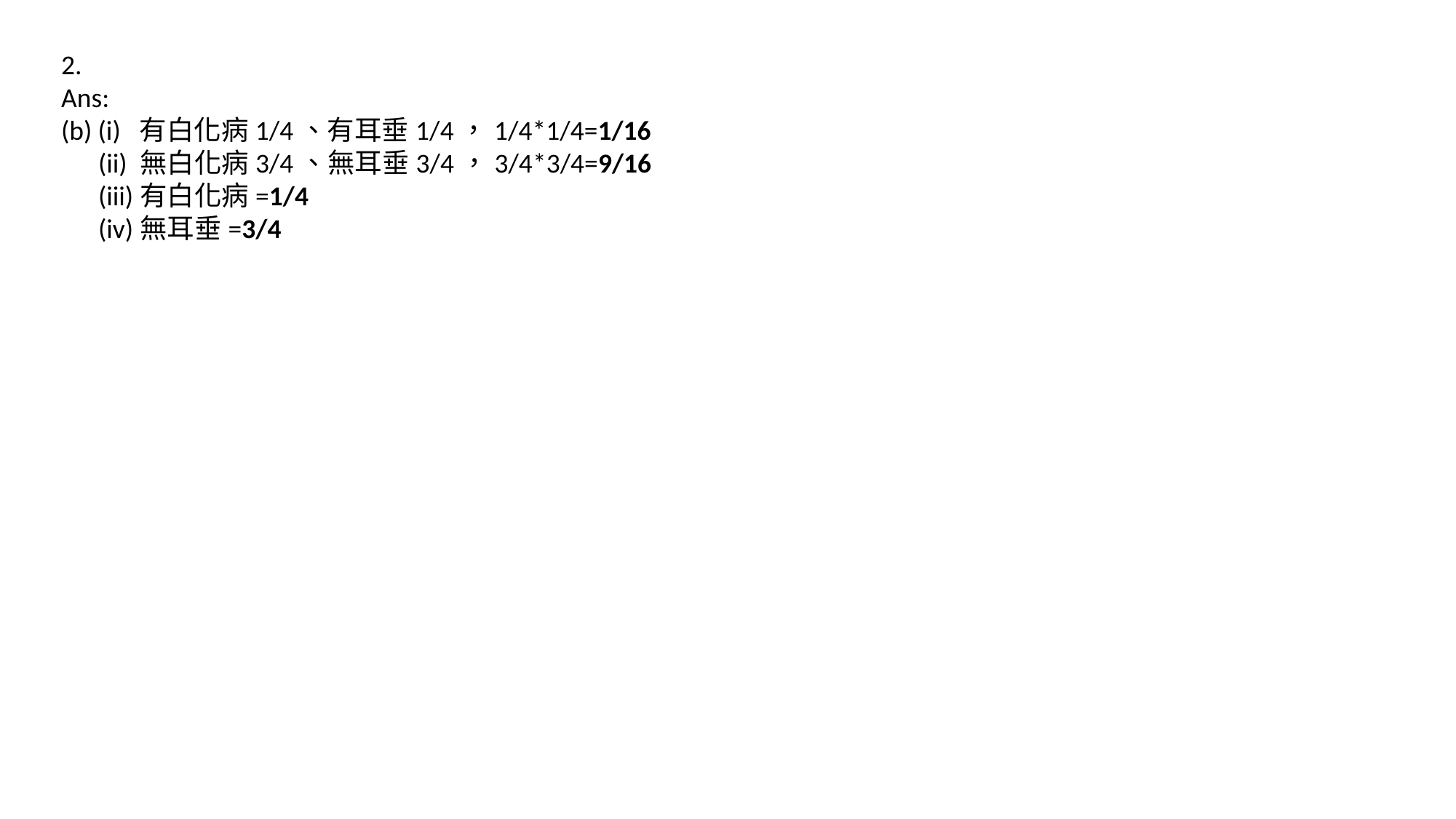

2.
Ans:
(b) (i)  有白化病1/4、有耳垂1/4，1/4*1/4=1/16
      (ii) 無白化病3/4、無耳垂3/4，3/4*3/4=9/16
      (iii)有白化病=1/4
      (iv)無耳垂=3/4